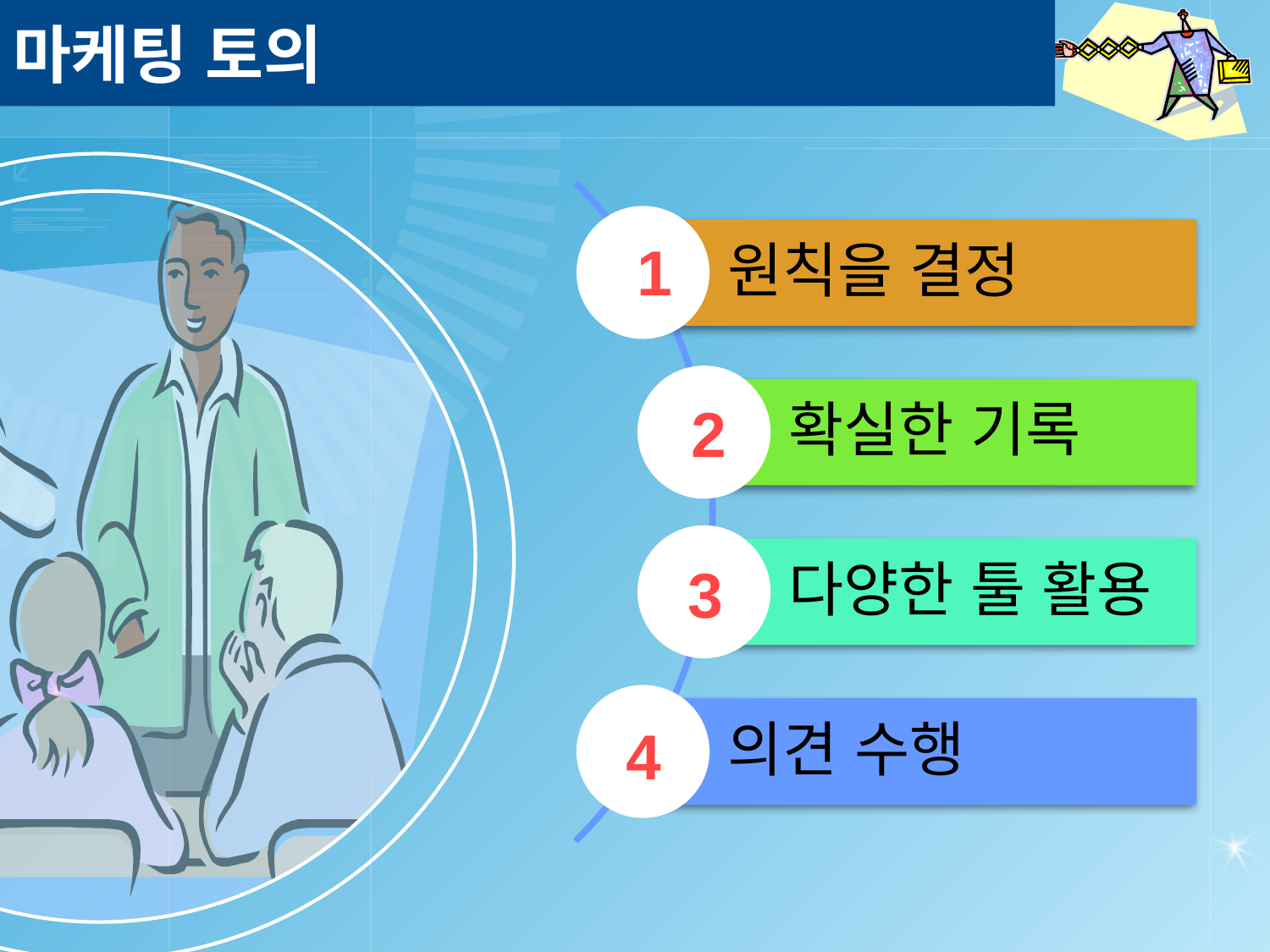

# 마케팅 토의

원칙을 결정
확실한 기록
다양한 툴 활용
의견 수행

1
2
3
4